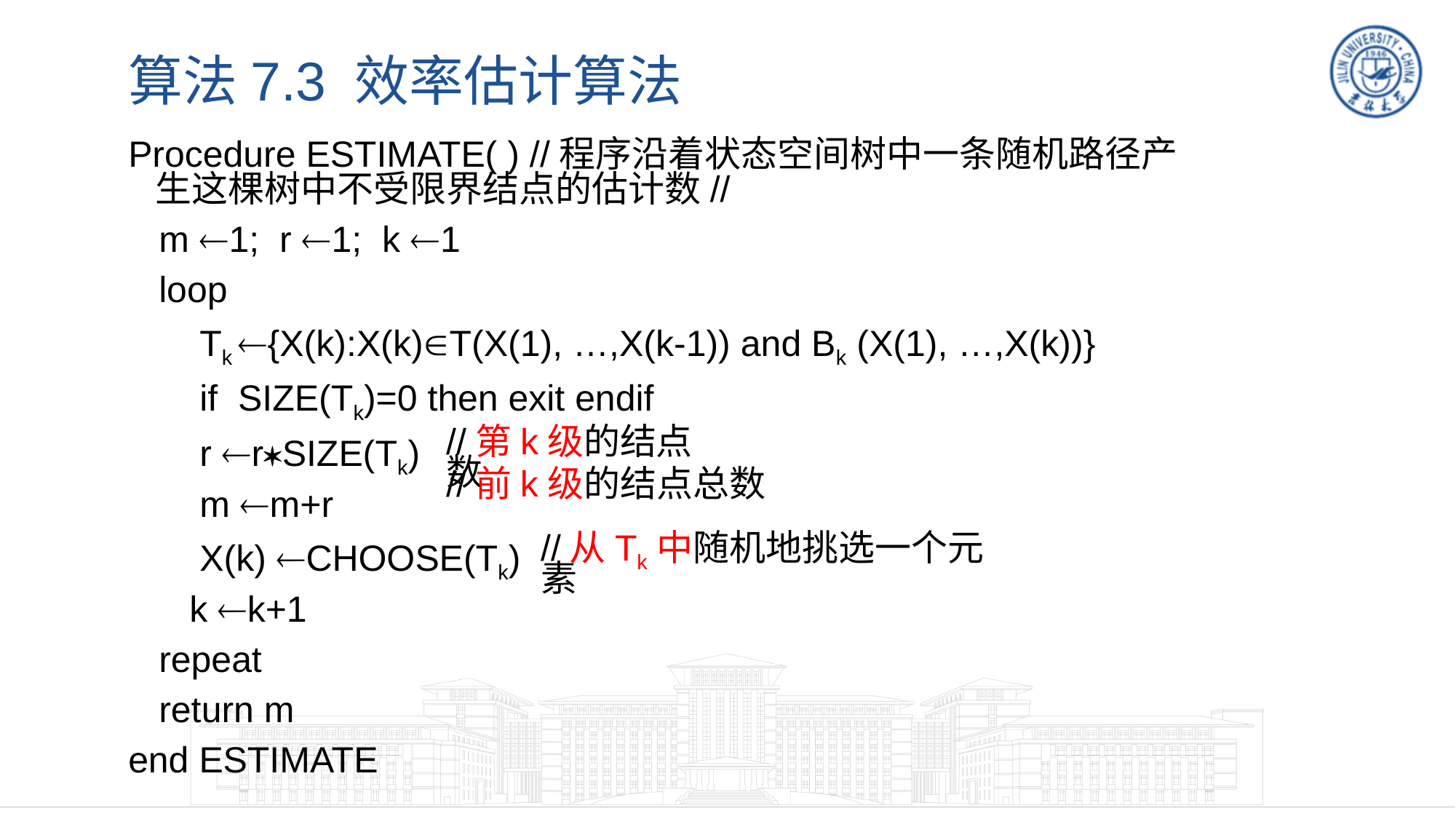

# 算法7.3 效率估计算法
Procedure ESTIMATE( ) //程序沿着状态空间树中一条随机路径产生这棵树中不受限界结点的估计数//
   m ←1;  r ←1;  k ←1
   loop
       Tk ←{X(k):X(k)∈T(X(1), …,X(k-1)) and Bk (X(1), …,X(k))}
       if  SIZE(Tk)=0 then exit endif
       r ←r∗SIZE(Tk)
       m ←m+r
       X(k) ←CHOOSE(Tk)
      k ←k+1
   repeat
   return m
end ESTIMATE
//第k级的结点数
//前k级的结点总数
//从Tk中随机地挑选一个元素